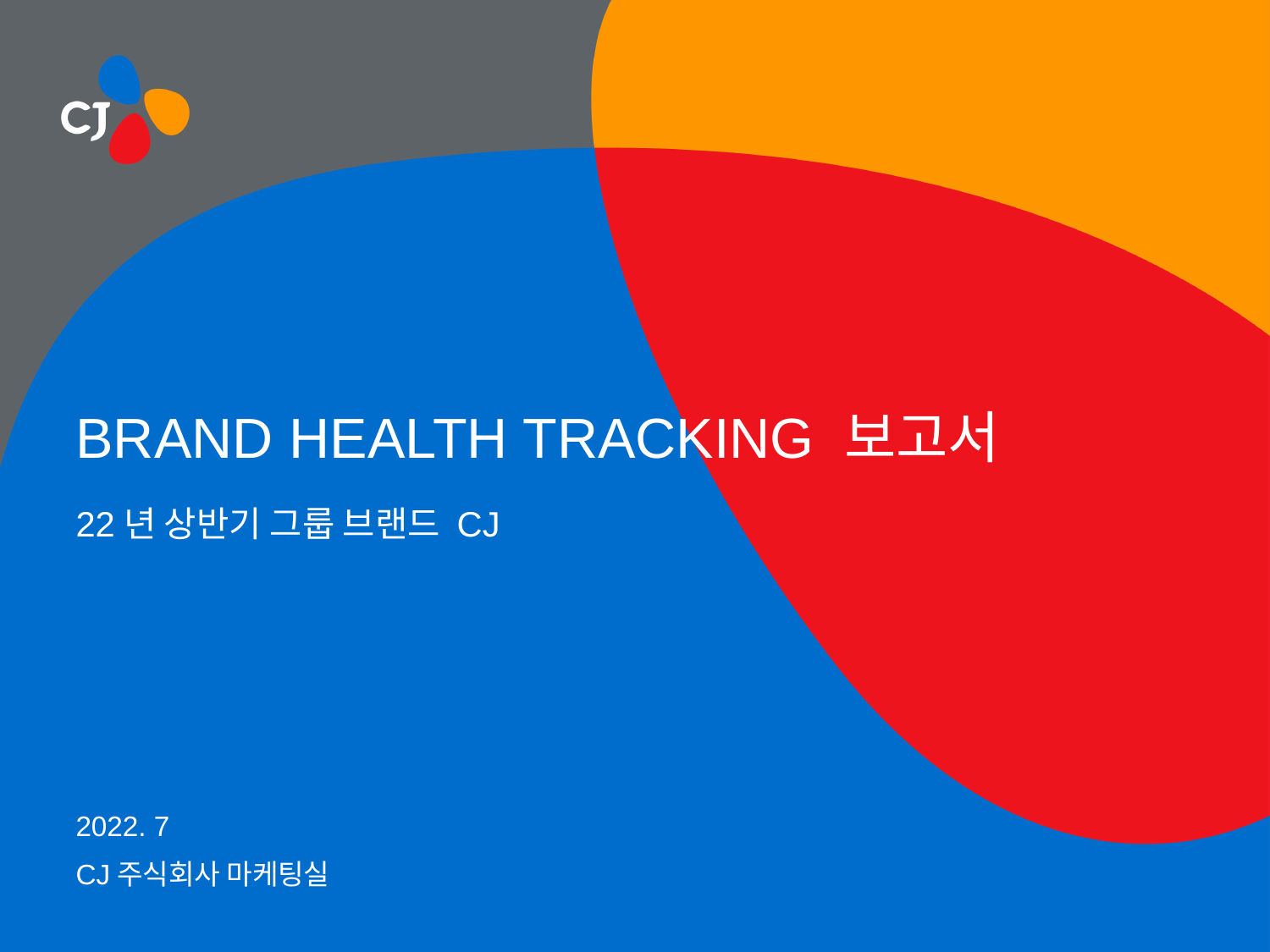

BRAND HEALTH TRACKING 보고서
22년 상반기 그룹 브랜드 CJ
2022. 7
CJ주식회사 마케팅실